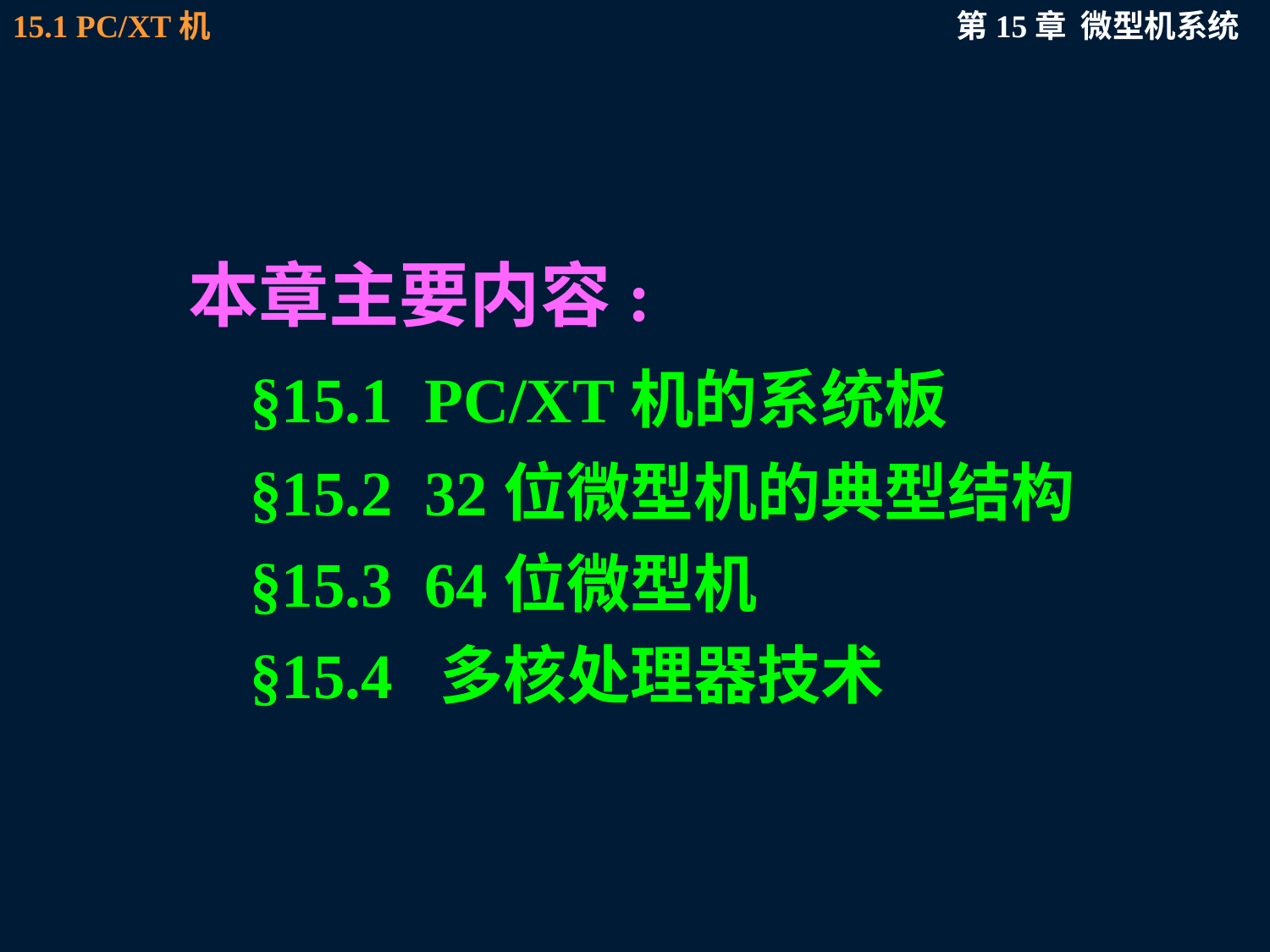

本章主要内容:
   	§15.1  PC/XT机的系统板
   	§15.2  32位微型机的典型结构
    	§15.3  64位微型机
    	§15.4  多核处理器技术